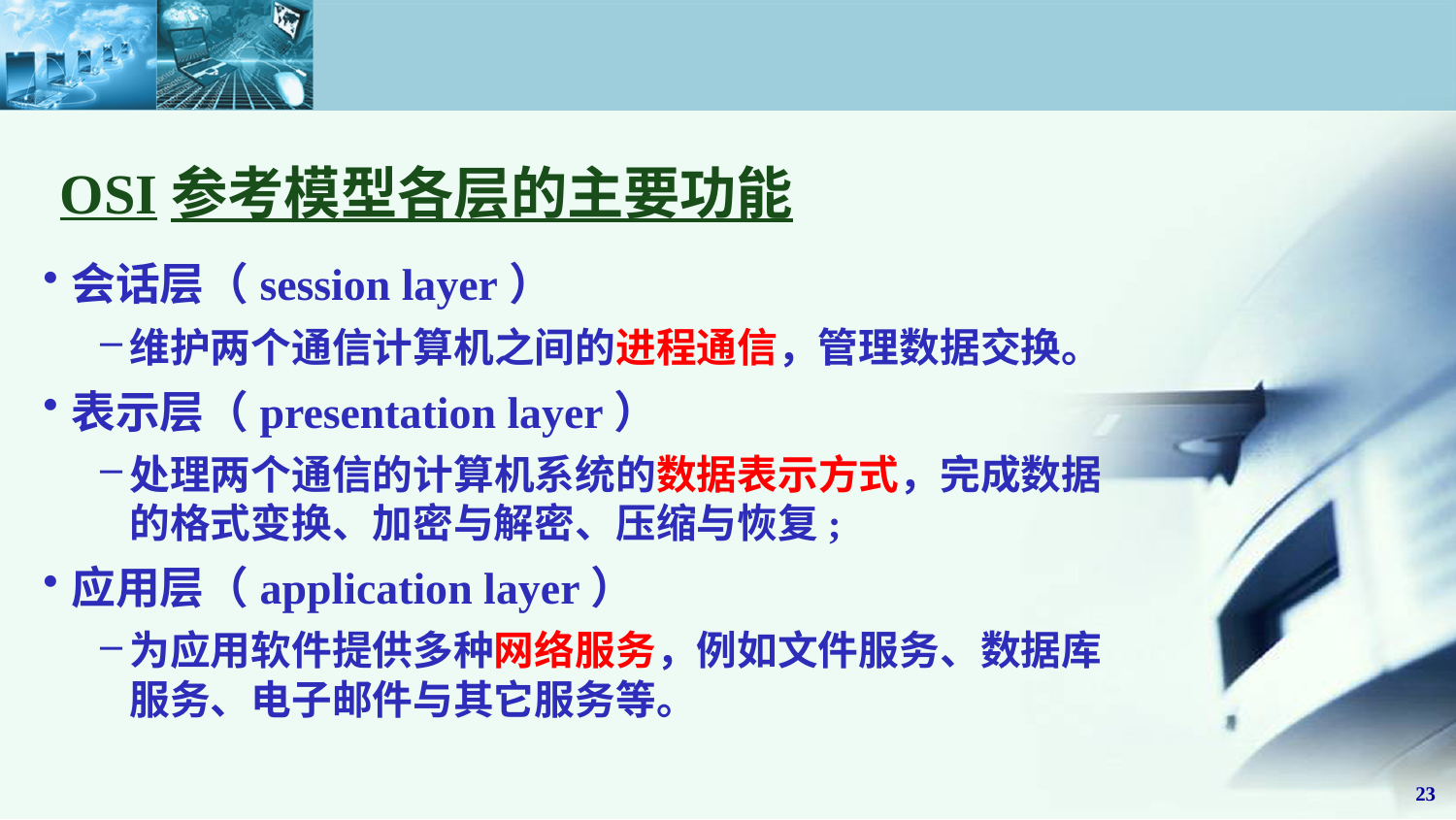

OSI参考模型各层的主要功能
会话层（session layer）
维护两个通信计算机之间的进程通信，管理数据交换。
表示层（presentation layer）
处理两个通信的计算机系统的数据表示方式，完成数据的格式变换、加密与解密、压缩与恢复;
应用层（application layer）
为应用软件提供多种网络服务，例如文件服务、数据库服务、电子邮件与其它服务等。

23